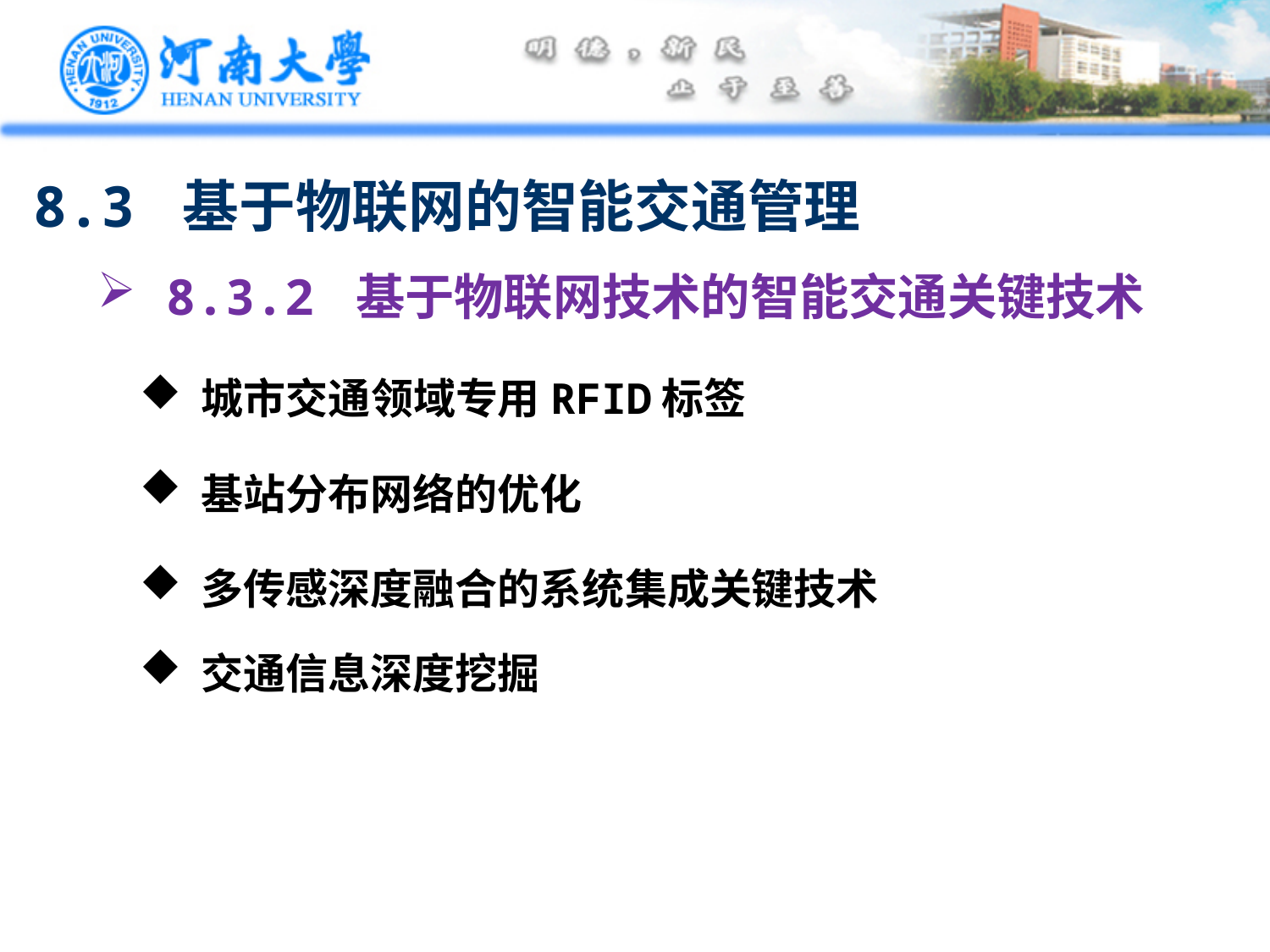

8.3 基于物联网的智能交通管理
 8.3.2 基于物联网技术的智能交通关键技术
 城市交通领域专用RFID标签
 基站分布网络的优化
 多传感深度融合的系统集成关键技术
 交通信息深度挖掘